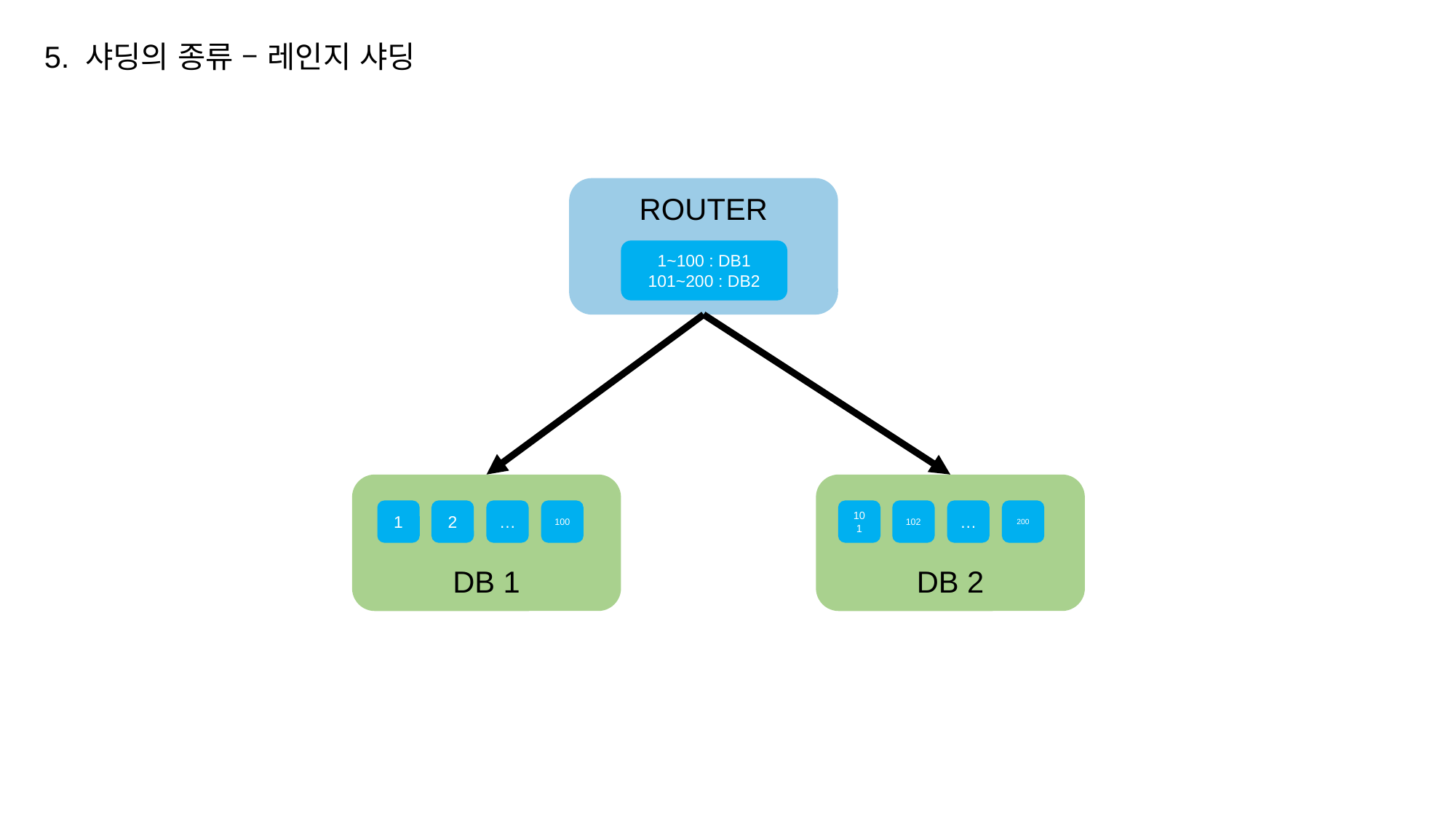

5. 샤딩의 종류 – 레인지 샤딩
ROUTER
1~100 : DB1
101~200 : DB2
DB 2
DB 1
1
2
…
100
101
102
…
200